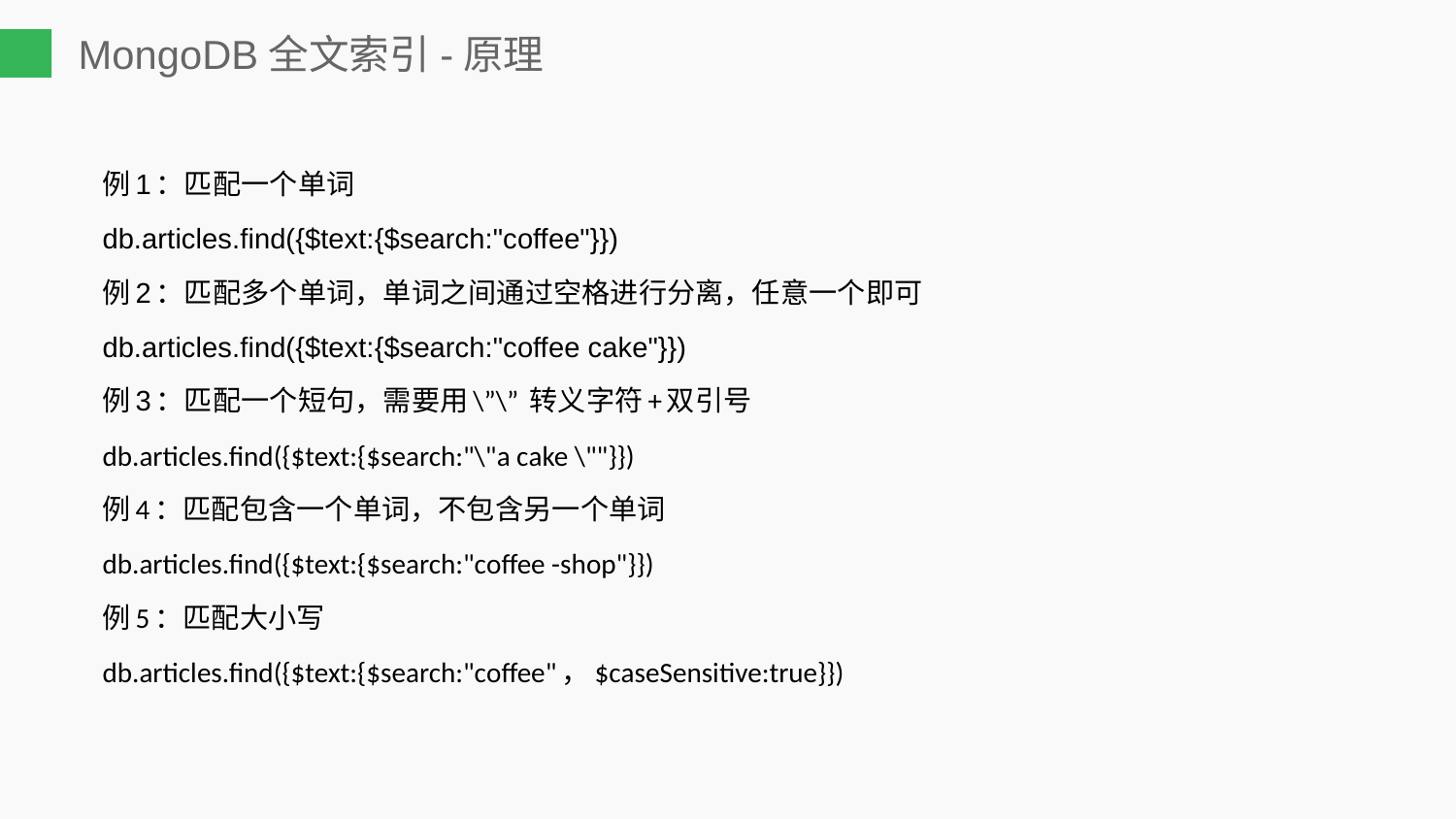

# MongoDB全文索引-原理

例1：匹配一个单词
db.articles.find({$text:{$search:"coffee"}})
例2：匹配多个单词，单词之间通过空格进行分离，任意一个即可
db.articles.find({$text:{$search:"coffee cake"}})
例3：匹配一个短句，需要用\”\” 转义字符+双引号
db.articles.find({$text:{$search:"\"a cake \""}})
例4：匹配包含一个单词，不包含另一个单词
db.articles.find({$text:{$search:"coffee -shop"}})
例5：匹配大小写
db.articles.find({$text:{$search:"coffee"，$caseSensitive:true}})